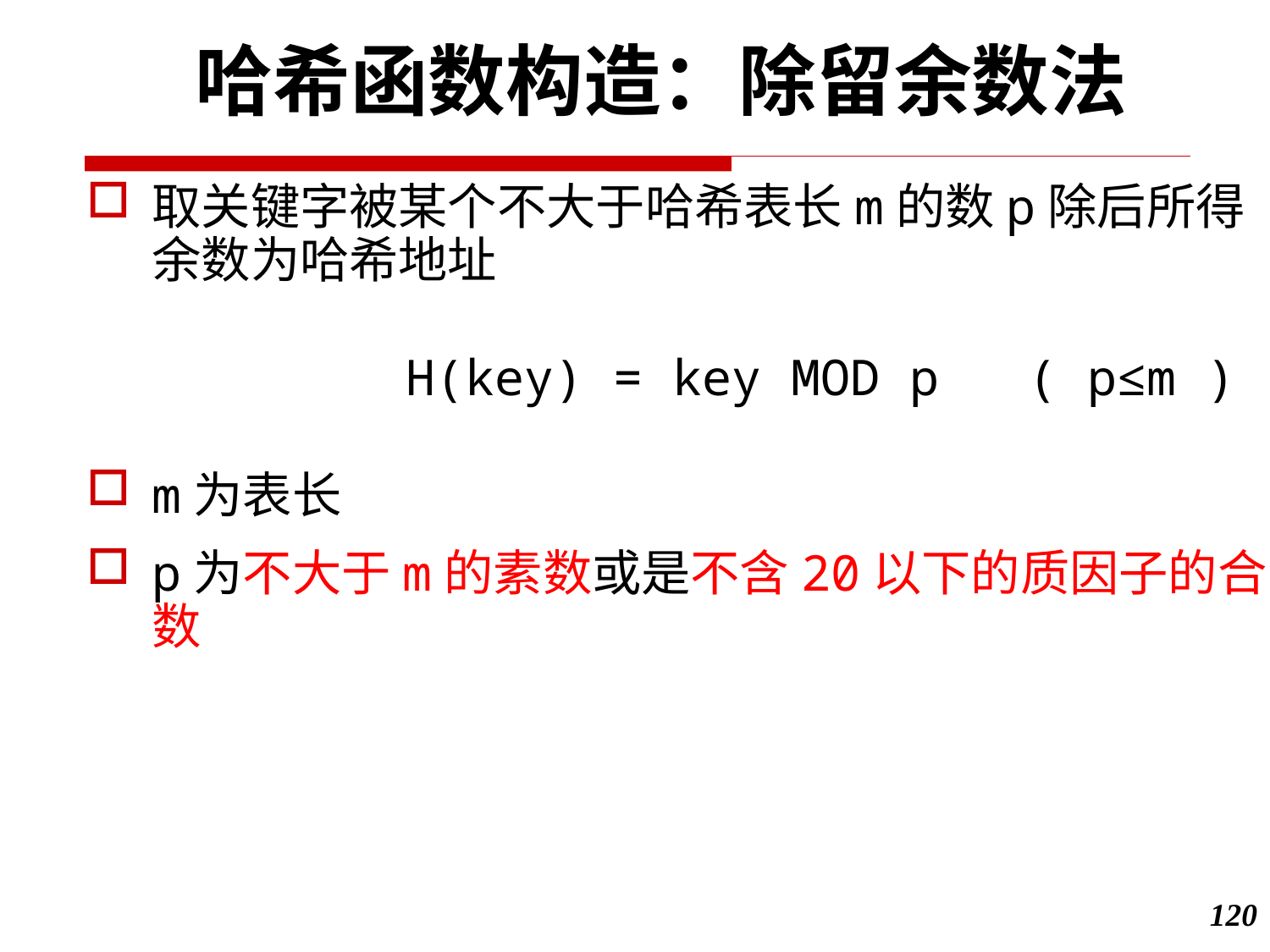

哈希函数构造：除留余数法
取关键字被某个不大于哈希表长m的数p除后所得余数为哈希地址
			H(key) = key MOD p   ( p≤m )
m为表长
p为不大于m的素数或是不含20以下的质因子的合数
120